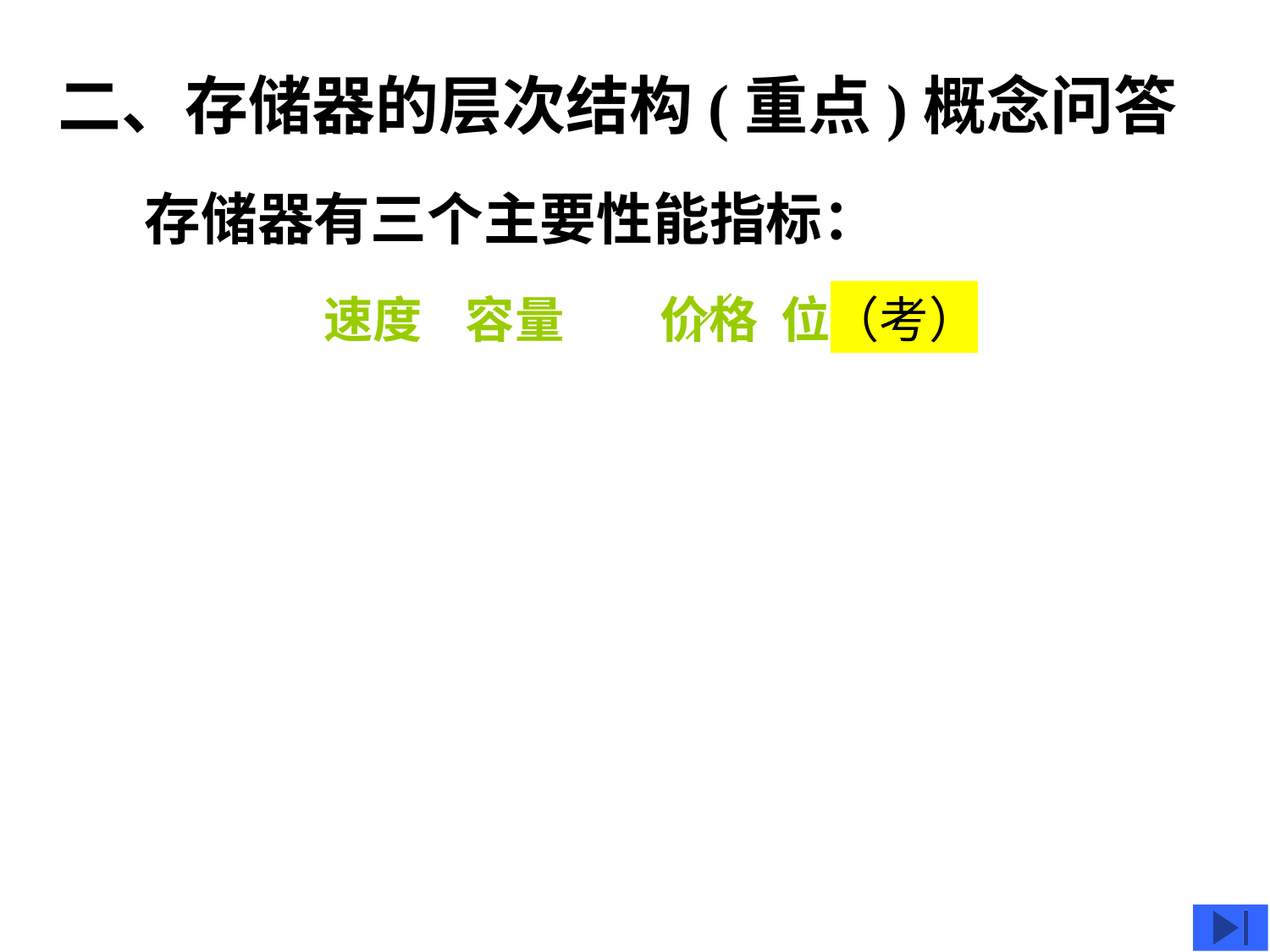

二、存储器的层次结构(重点)概念问答
存储器有三个主要性能指标：
／
速度
容量
价格  位（考）